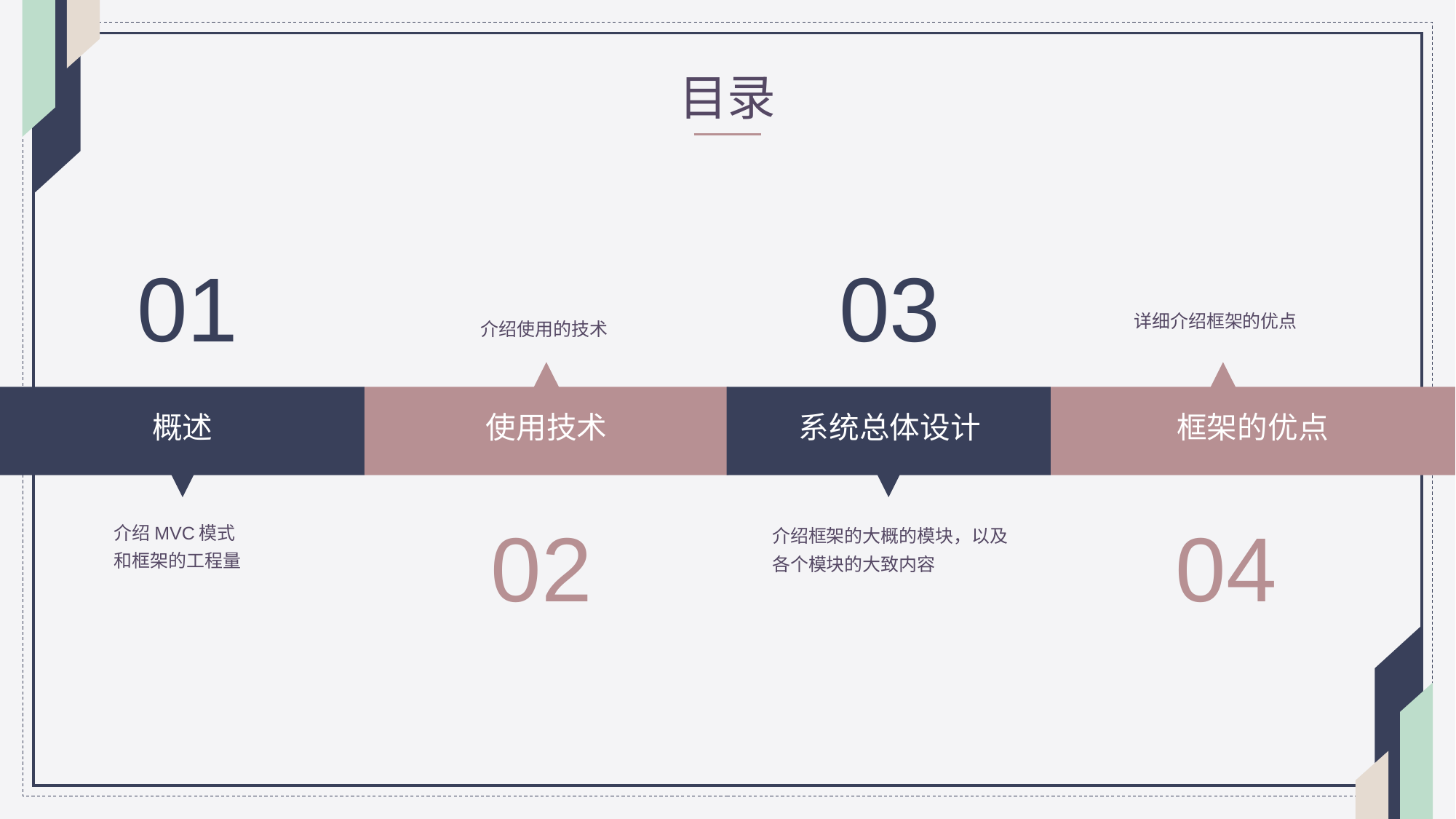

目录
01
03
详细介绍框架的优点
介绍使用的技术

概述
使用技术
系统总体设计
框架的优点

02
04
介绍MVC模式和框架的工程量
介绍框架的大概的模块，以及各个模块的大致内容